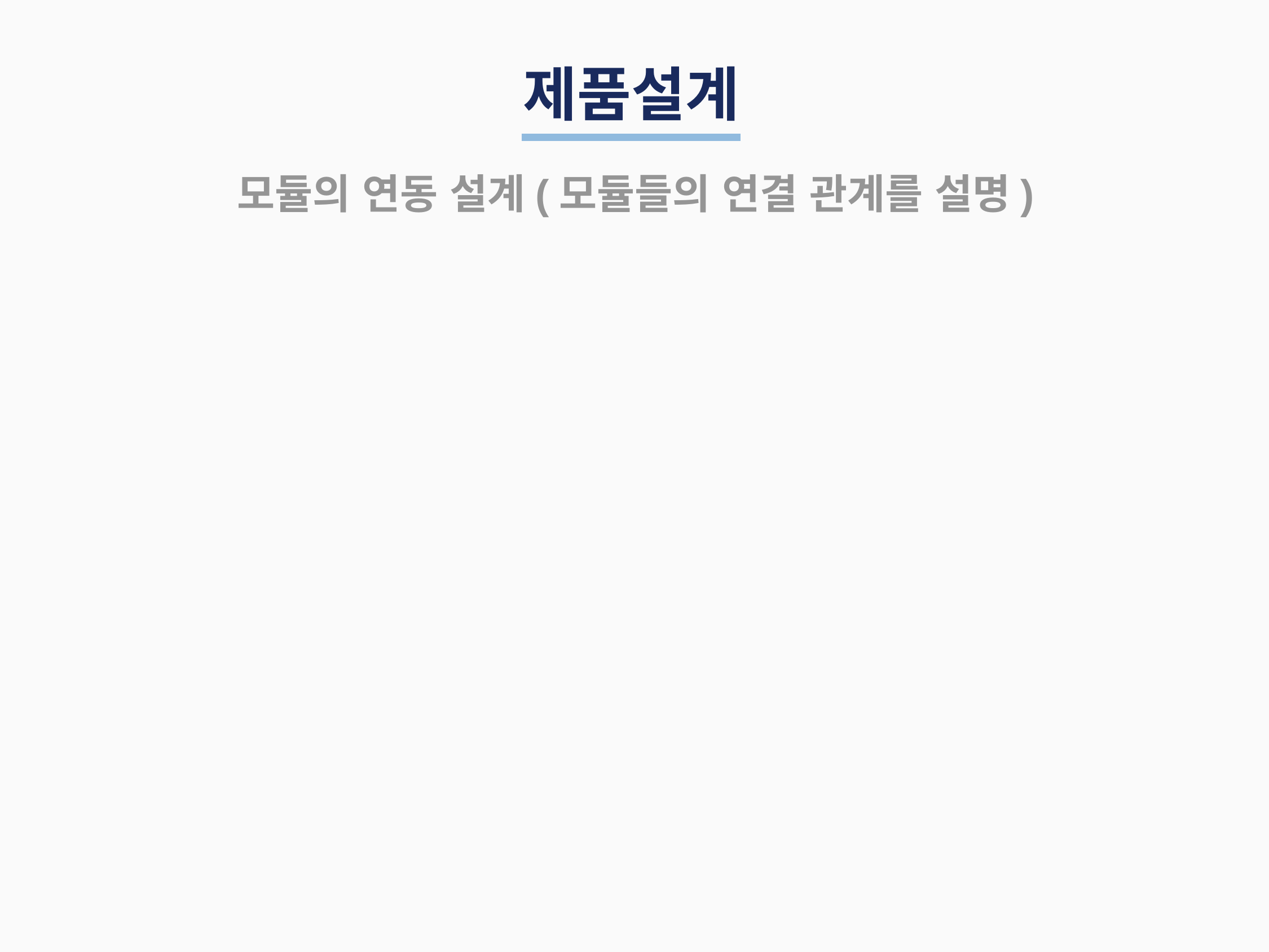

제품설계
모듈의 연동 설계(모듈들의 연결 관계를 설명)